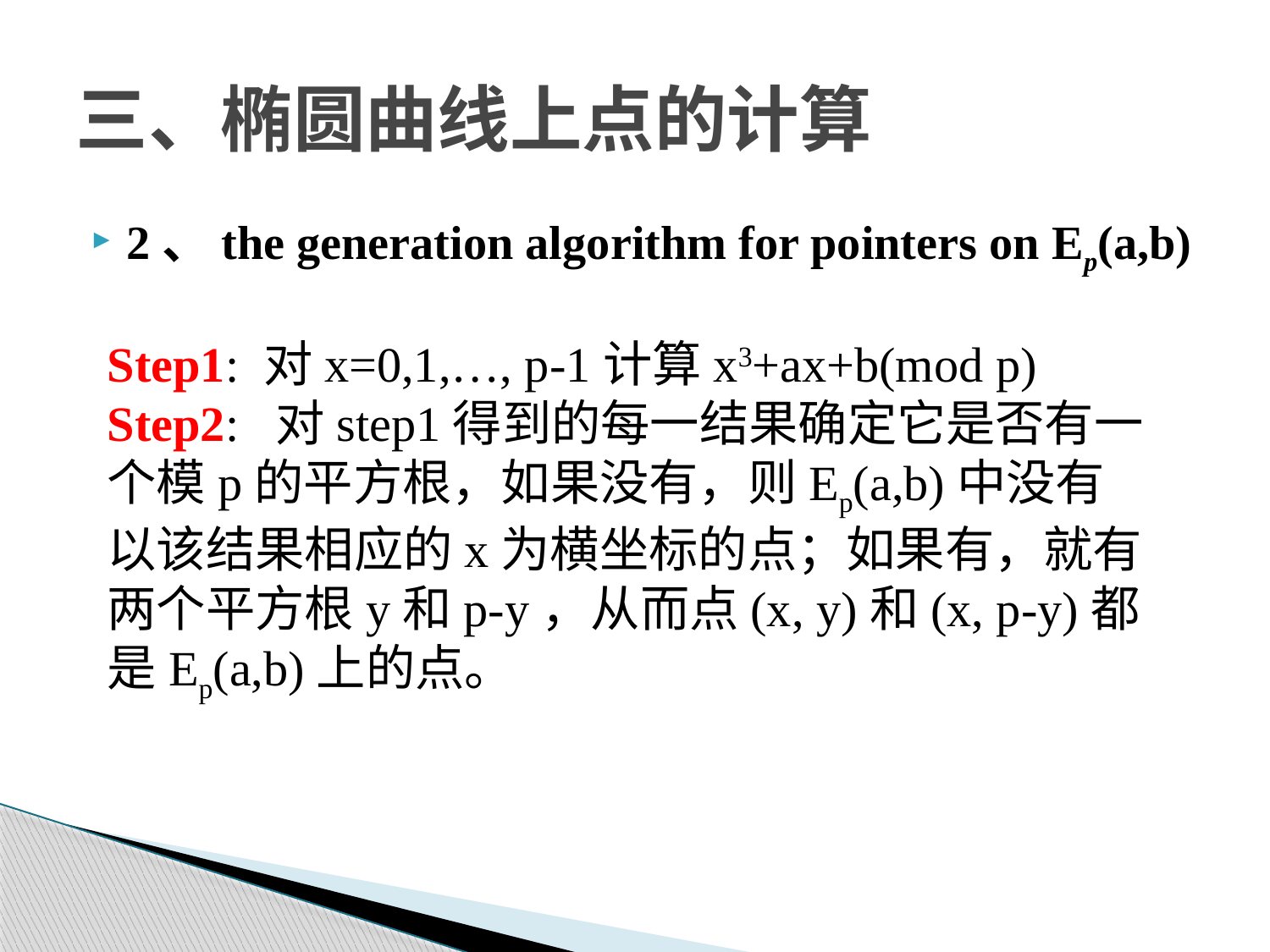

# 三、椭圆曲线上点的计算
2、the generation algorithm for pointers on Ep(a,b)
Step1: 对x=0,1,…, p-1计算x3+ax+b(mod p)
Step2:  对step1得到的每一结果确定它是否有一个模p的平方根，如果没有，则Ep(a,b)中没有以该结果相应的x为横坐标的点；如果有，就有两个平方根y和p-y，从而点(x, y)和(x, p-y)都是Ep(a,b)上的点。